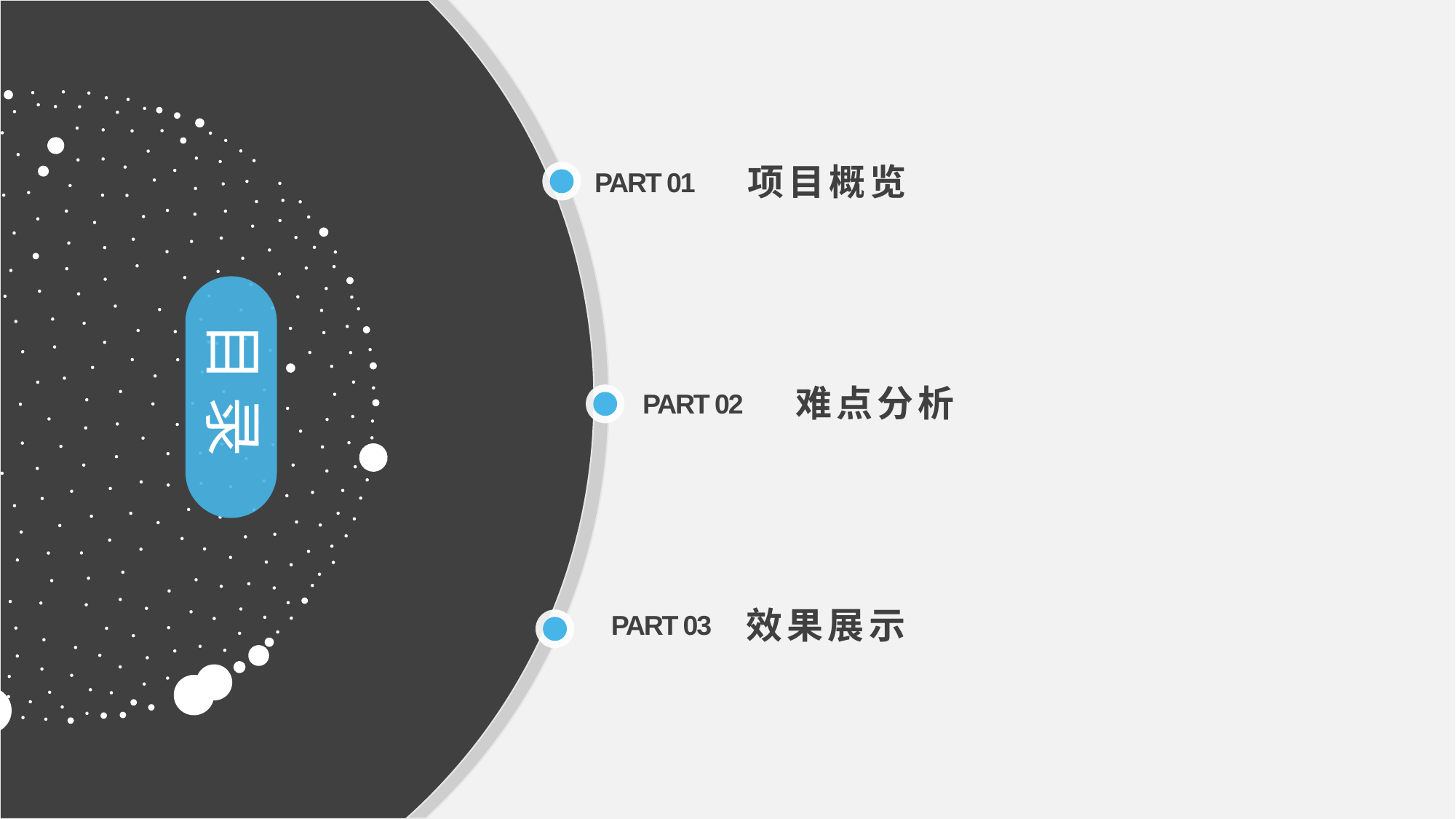

项目概览
PART 01

目 录

难点分析
PART 02

效果展示
PART 03